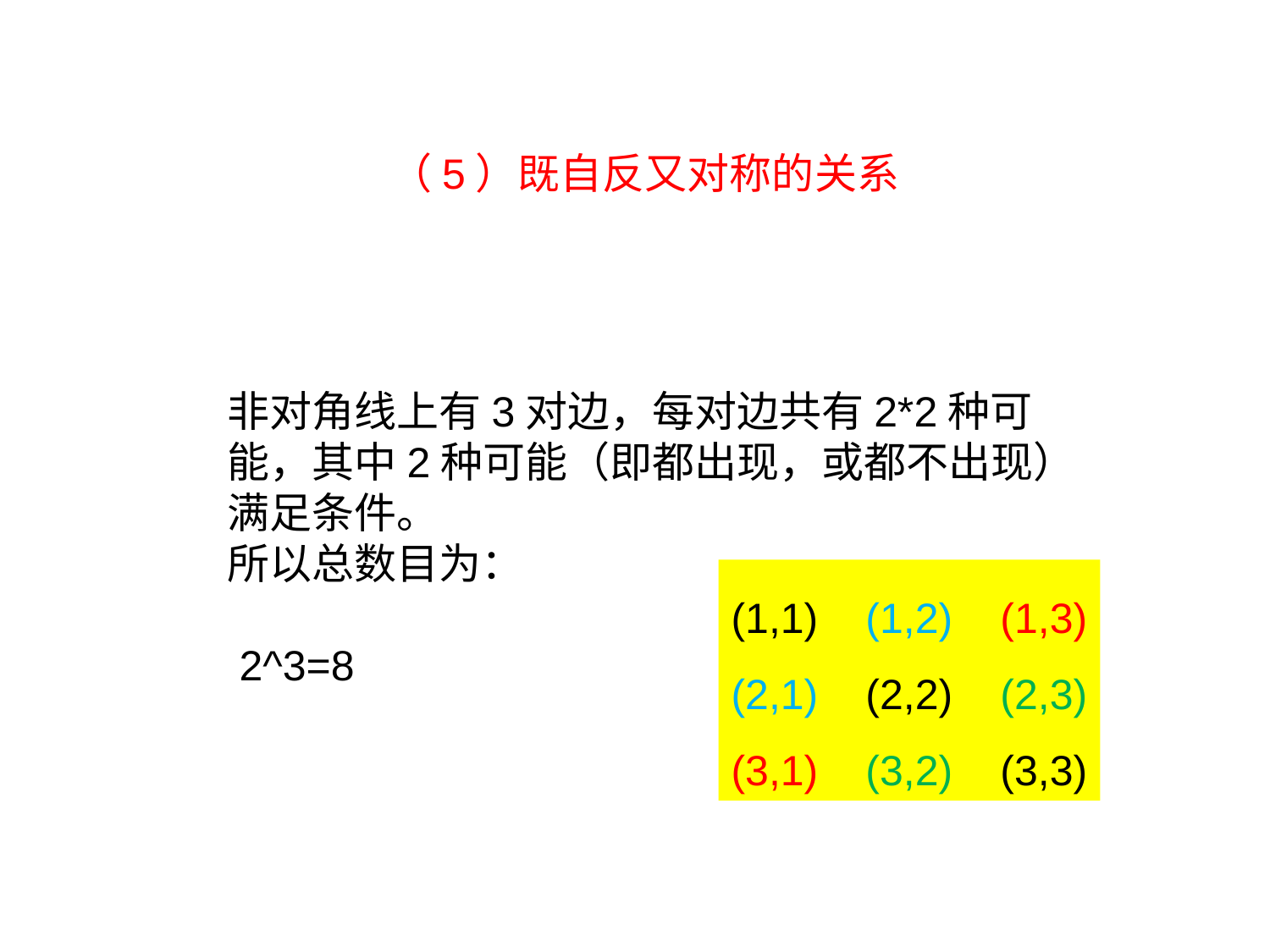

# （5）既自反又对称的关系 =有对角线上的3条边，非对角线上的边需要成对出现。
非对角线上有3对边，每对边共有2*2种可能，其中2种可能（即都出现，或都不出现）满足条件。
所以总数目为：

 2^3=8
(1,1)    (1,2)    (1,3)
(2,1)    (2,2)    (2,3)
(3,1)    (3,2)    (3,3)